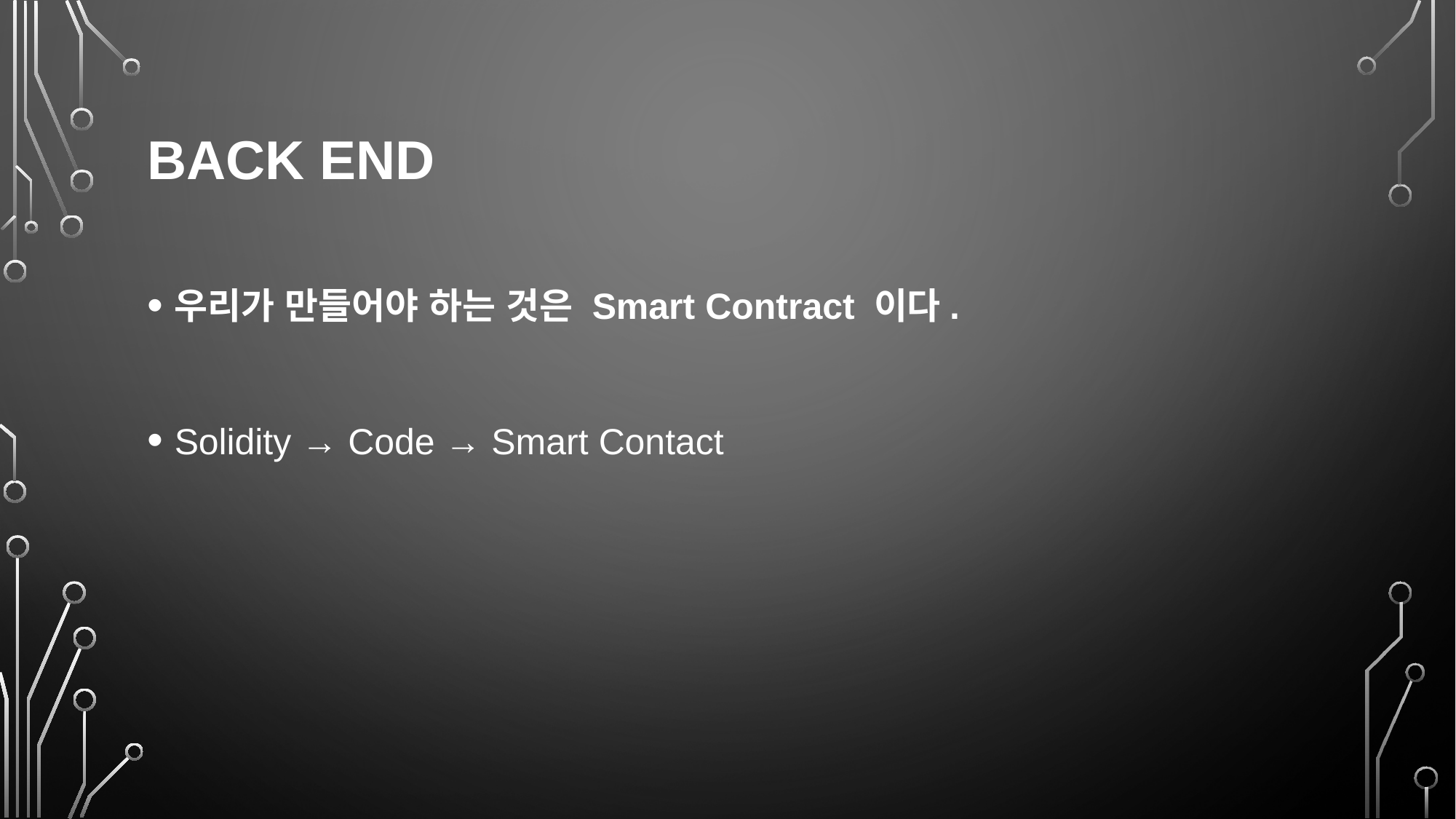

# Back End
우리가 만들어야 하는 것은 Smart Contract 이다.

Solidity → Code → Smart Contact